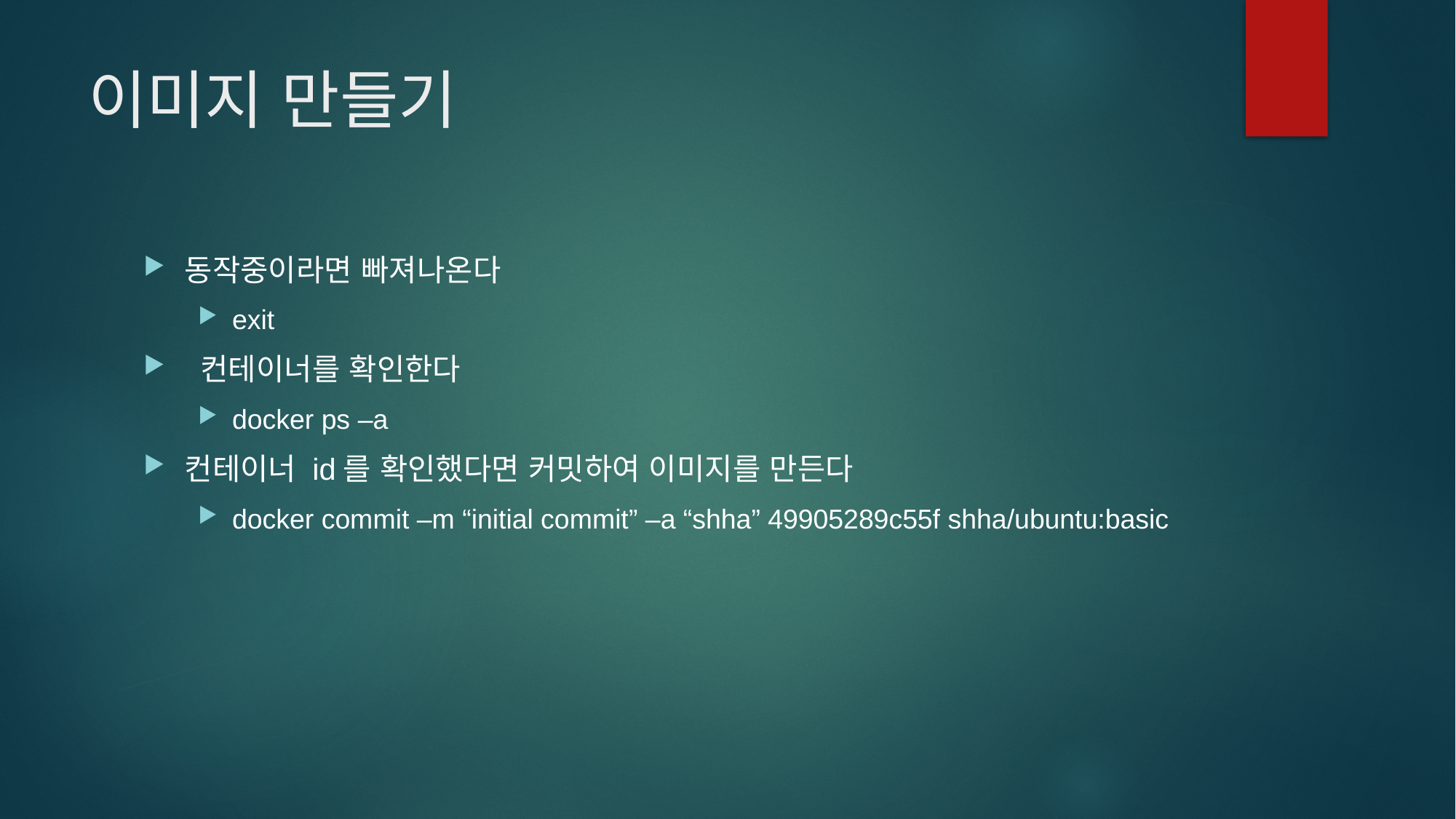

# 이미지 만들기
동작중이라면 빠져나온다
exit
 컨테이너를 확인한다
docker ps –a
컨테이너 id를 확인했다면 커밋하여 이미지를 만든다
docker commit –m “initial commit” –a “shha” 49905289c55f shha/ubuntu:basic